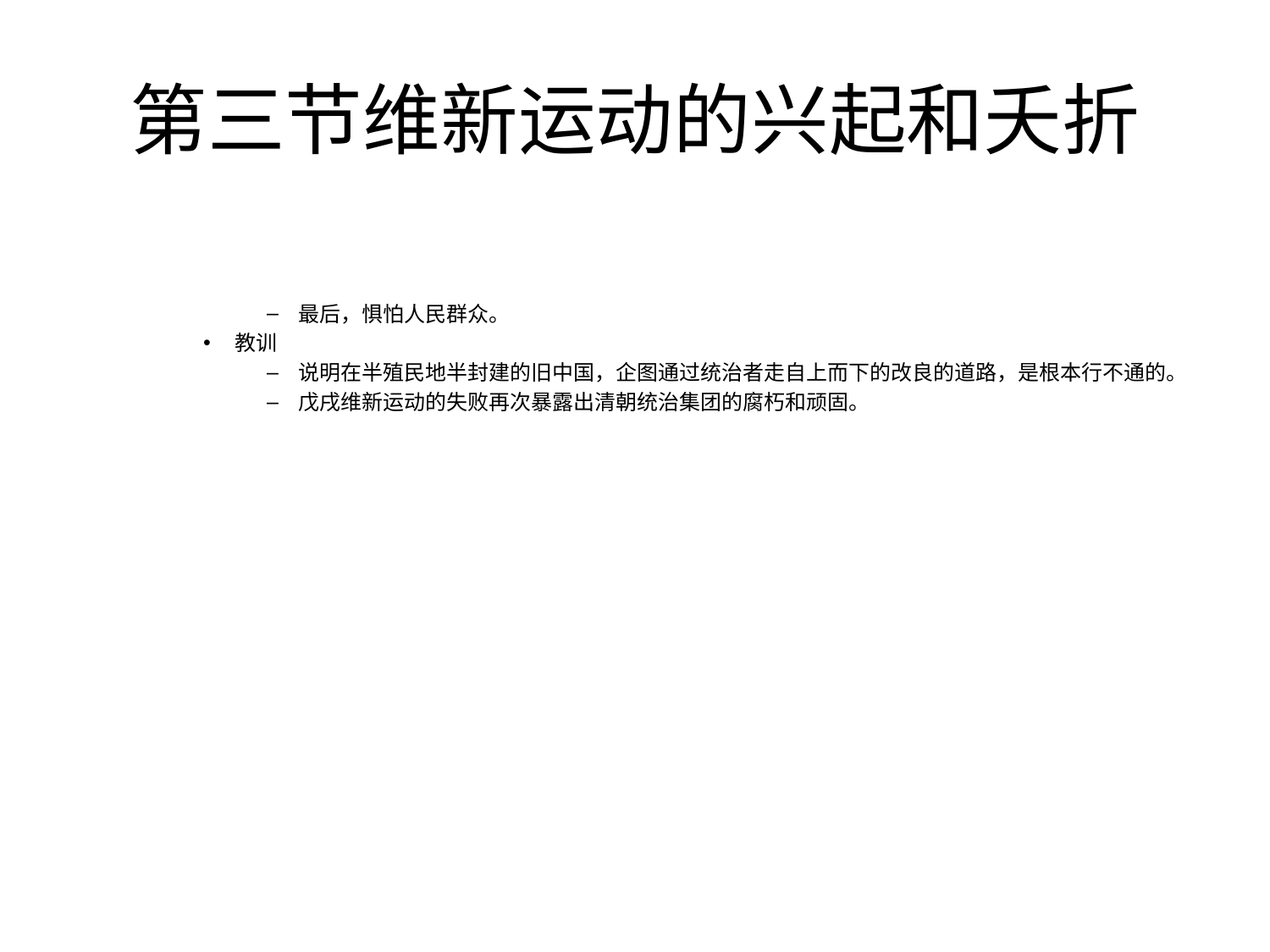

# 第三节维新运动的兴起和夭折

最后，惧怕人民群众。
教训
说明在半殖民地半封建的旧中国，企图通过统治者走自上而下的改良的道路，是根本行不通的。
戊戌维新运动的失败再次暴露出清朝统治集团的腐朽和顽固。